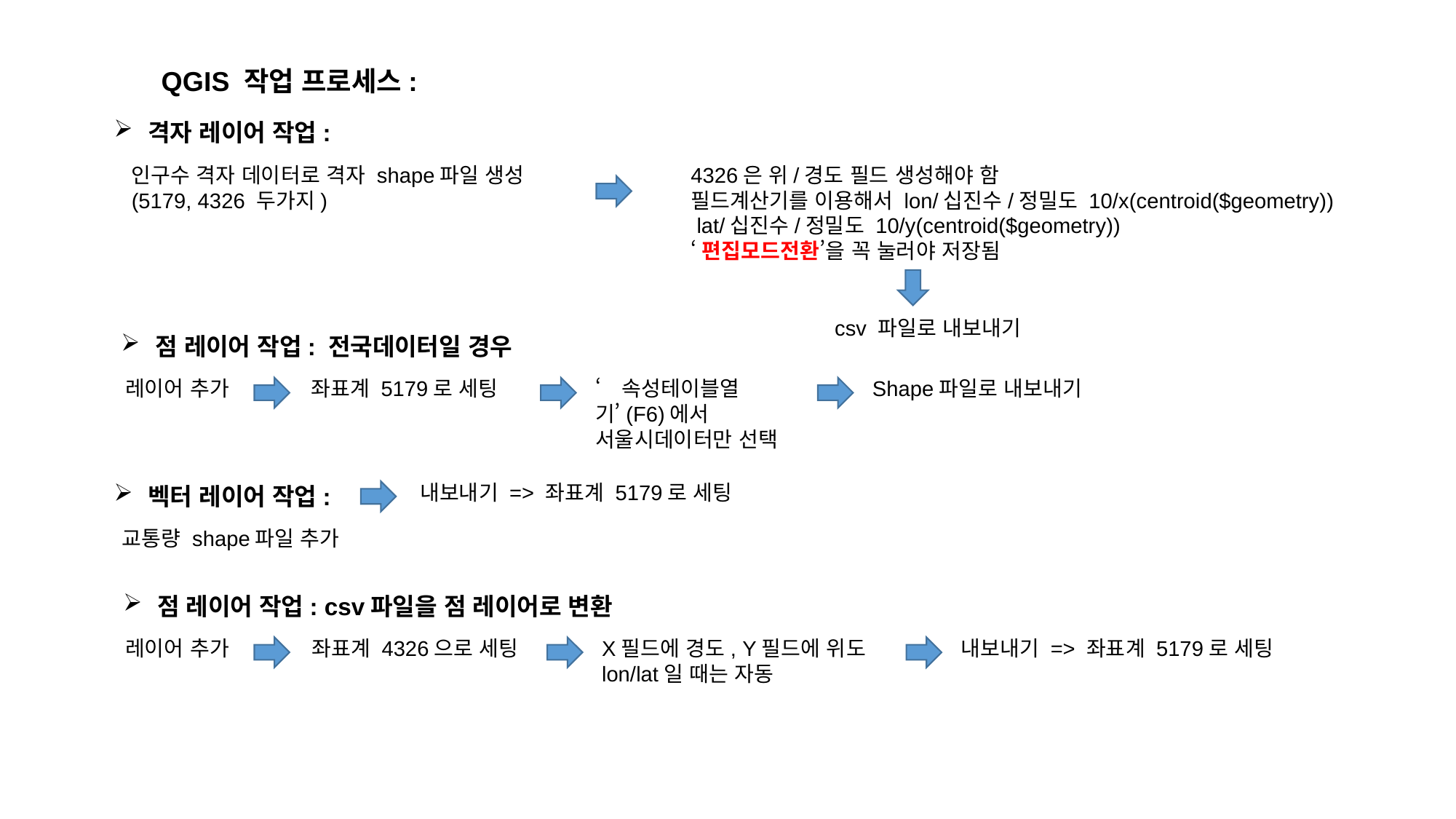

QGIS 작업 프로세스:
격자 레이어 작업:
인구수 격자 데이터로 격자 shape파일 생성
(5179, 4326 두가지)
4326은 위/경도 필드 생성해야 함
필드계산기를 이용해서 lon/십진수/정밀도 10/x(centroid($geometry))
 lat/십진수/정밀도 10/y(centroid($geometry))
‘편집모드전환’을 꼭 눌러야 저장됨

csv 파일로 내보내기
점 레이어 작업: 전국데이터일 경우
레이어 추가
좌표계 5179로 세팅
‘속성테이블열기’(F6)에서 서울시데이터만 선택
Shape파일로 내보내기

내보내기 => 좌표계 5179로 세팅
벡터 레이어 작업:

교통량 shape파일 추가
점 레이어 작업: csv파일을 점 레이어로 변환
레이어 추가
좌표계 4326으로 세팅
X필드에 경도, Y필드에 위도 lon/lat일 때는 자동
내보내기 => 좌표계 5179로 세팅